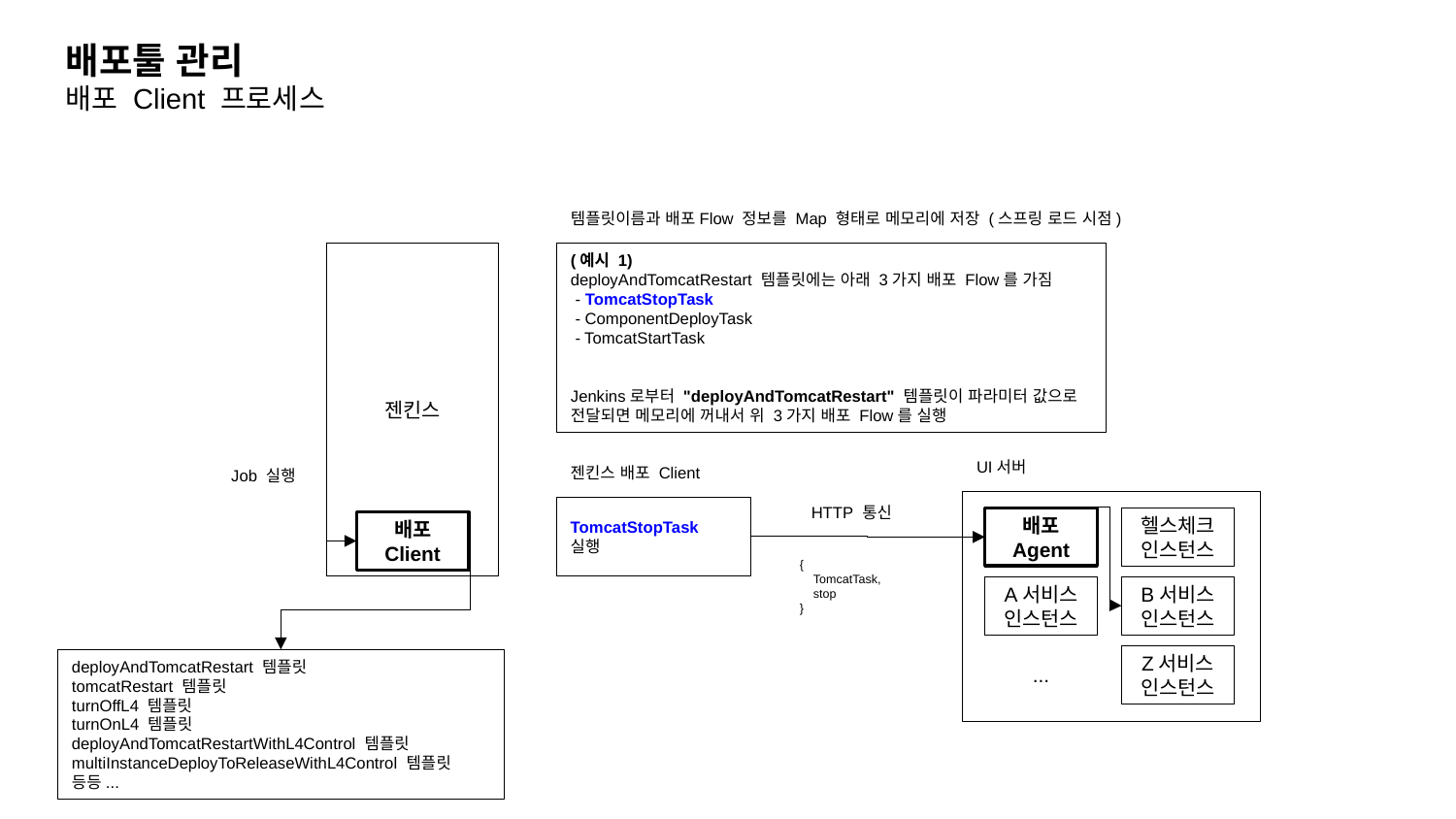

배포툴 관리
배포 Client 프로세스
템플릿이름과 배포Flow 정보를 Map 형태로 메모리에 저장 (스프링 로드 시점)
젠킨스
(예시 1)
deployAndTomcatRestart 템플릿에는 아래 3가지 배포 Flow를 가짐
 - TomcatStopTask
 - ComponentDeployTask
 - TomcatStartTask

Jenkins로부터 "deployAndTomcatRestart" 템플릿이 파라미터 값으로 전달되면 메모리에 꺼내서 위 3가지 배포 Flow를 실행
UI서버
젠킨스 배포 Client

Job 실행
HTTP 통신

배포 Agent
헬스체크 인스턴스
A서비스 인스턴스
B서비스 인스턴스
...
Z서비스 인스턴스
TomcatStopTask 실행
배포
Client
{
    TomcatTask,
    stop
}
deployAndTomcatRestart 템플릿
tomcatRestart 템플릿
turnOffL4 템플릿
turnOnL4 템플릿
deployAndTomcatRestartWithL4Control 템플릿
multiInstanceDeployToReleaseWithL4Control 템플릿
등등...